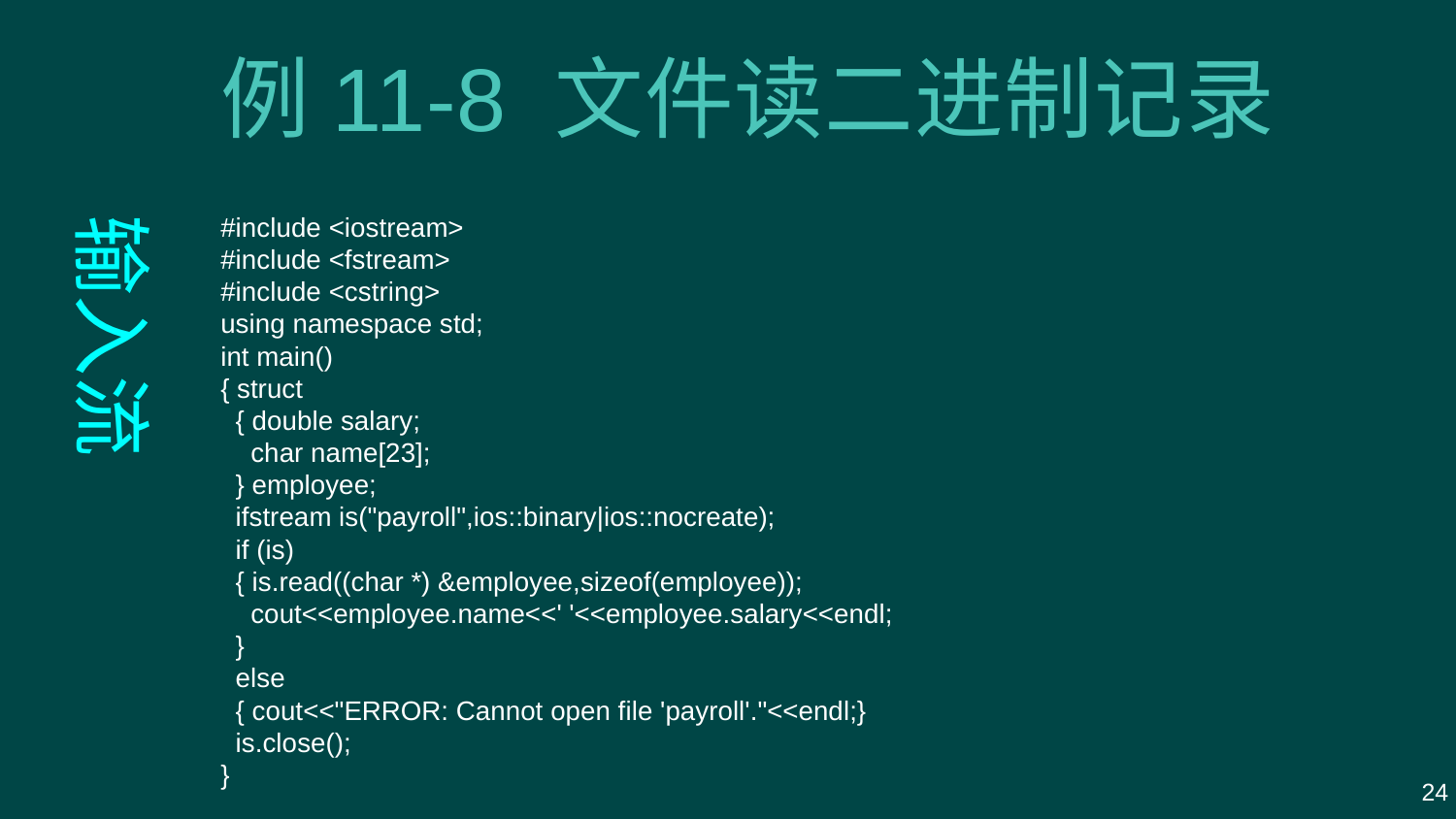

# 例11-8 文件读二进制记录
输入流
#include <iostream>
#include <fstream>
#include <cstring>
using namespace std;
int main()
{ struct
  { double salary;
    char name[23];
  } employee;
  ifstream is("payroll",ios::binary|ios::nocreate);
  if (is)
  { is.read((char *) &employee,sizeof(employee));
    cout<<employee.name<<' '<<employee.salary<<endl;
  }
  else
  { cout<<"ERROR: Cannot open file 'payroll'."<<endl;}
  is.close();
}
24